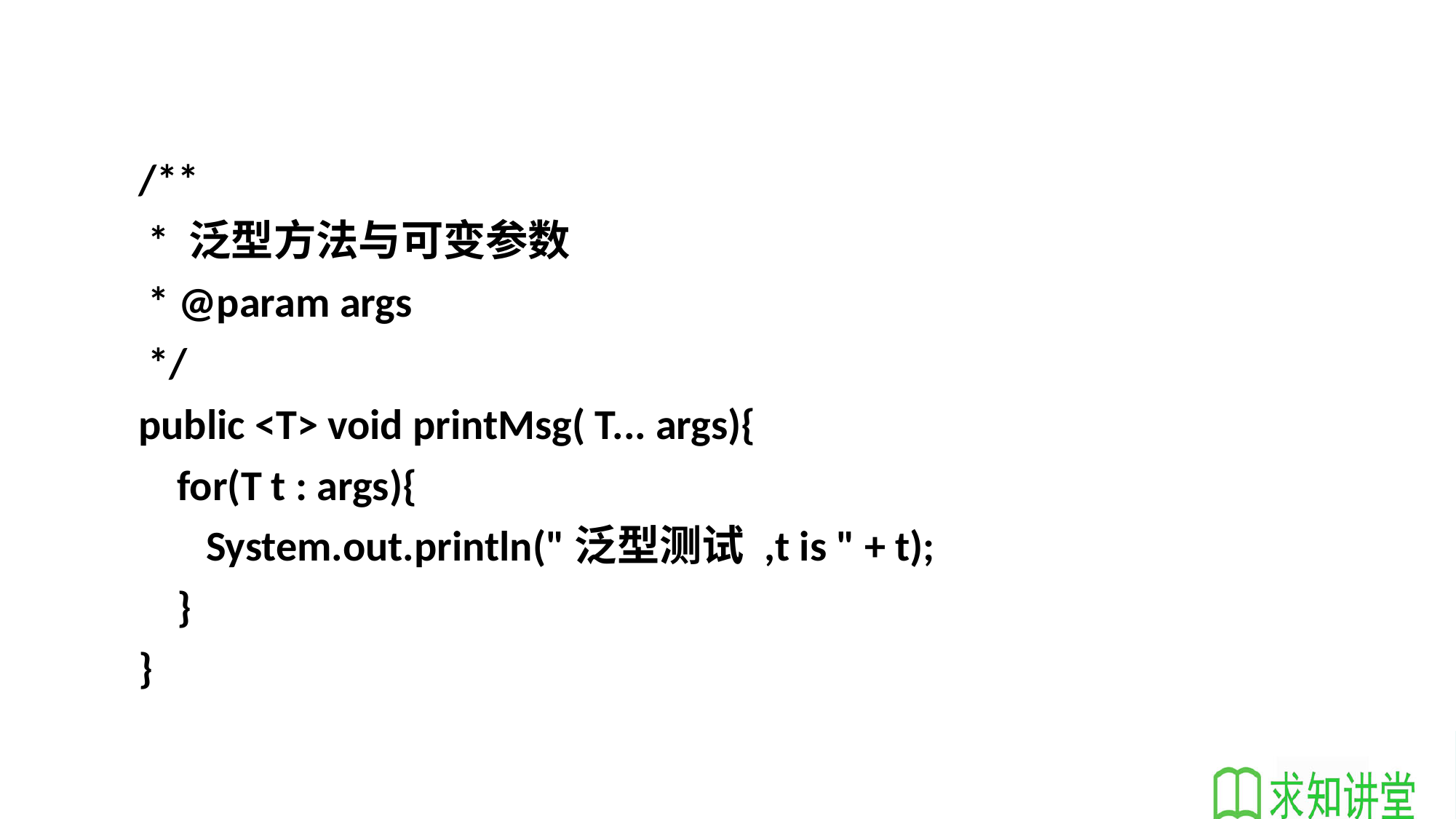

/**
 * 泛型方法与可变参数
 * @param args
 */
public <T> void printMsg( T... args){
    for(T t : args){
       System.out.println("泛型测试 ,t is " + t);
    }
}